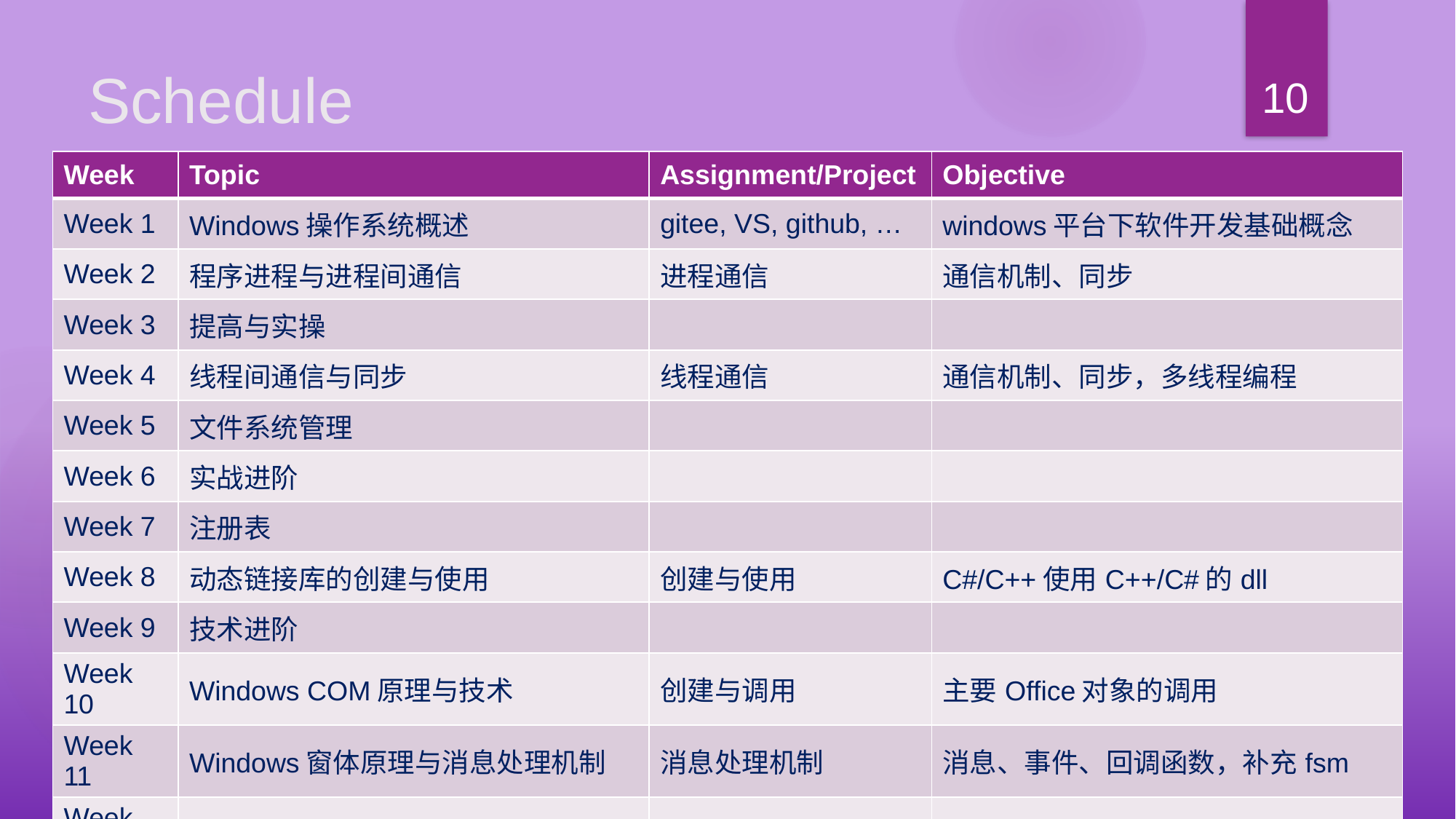

10
# Schedule
| Week | Topic | Assignment/Project | Objective |
| --- | --- | --- | --- |
| Week 1 | Windows操作系统概述 | gitee, VS, github, … | windows平台下软件开发基础概念 |
| Week 2 | 程序进程与进程间通信 | 进程通信 | 通信机制、同步 |
| Week 3 | 提高与实操 |  |  |
| Week 4 | 线程间通信与同步 | 线程通信 | 通信机制、同步，多线程编程 |
| Week 5 | 文件系统管理 |  |  |
| Week 6 | 实战进阶 |  |  |
| Week 7 | 注册表 |  |  |
| Week 8 | 动态链接库的创建与使用 | 创建与使用 | C#/C++使用C++/C#的dll |
| Week 9 | 技术进阶 |  |  |
| Week 10 | Windows COM原理与技术 | 创建与调用 | 主要Office对象的调用 |
| Week 11 | Windows窗体原理与消息处理机制 | 消息处理机制 | 消息、事件、回调函数，补充fsm |
| Week 12 | 复习课 |  |  |